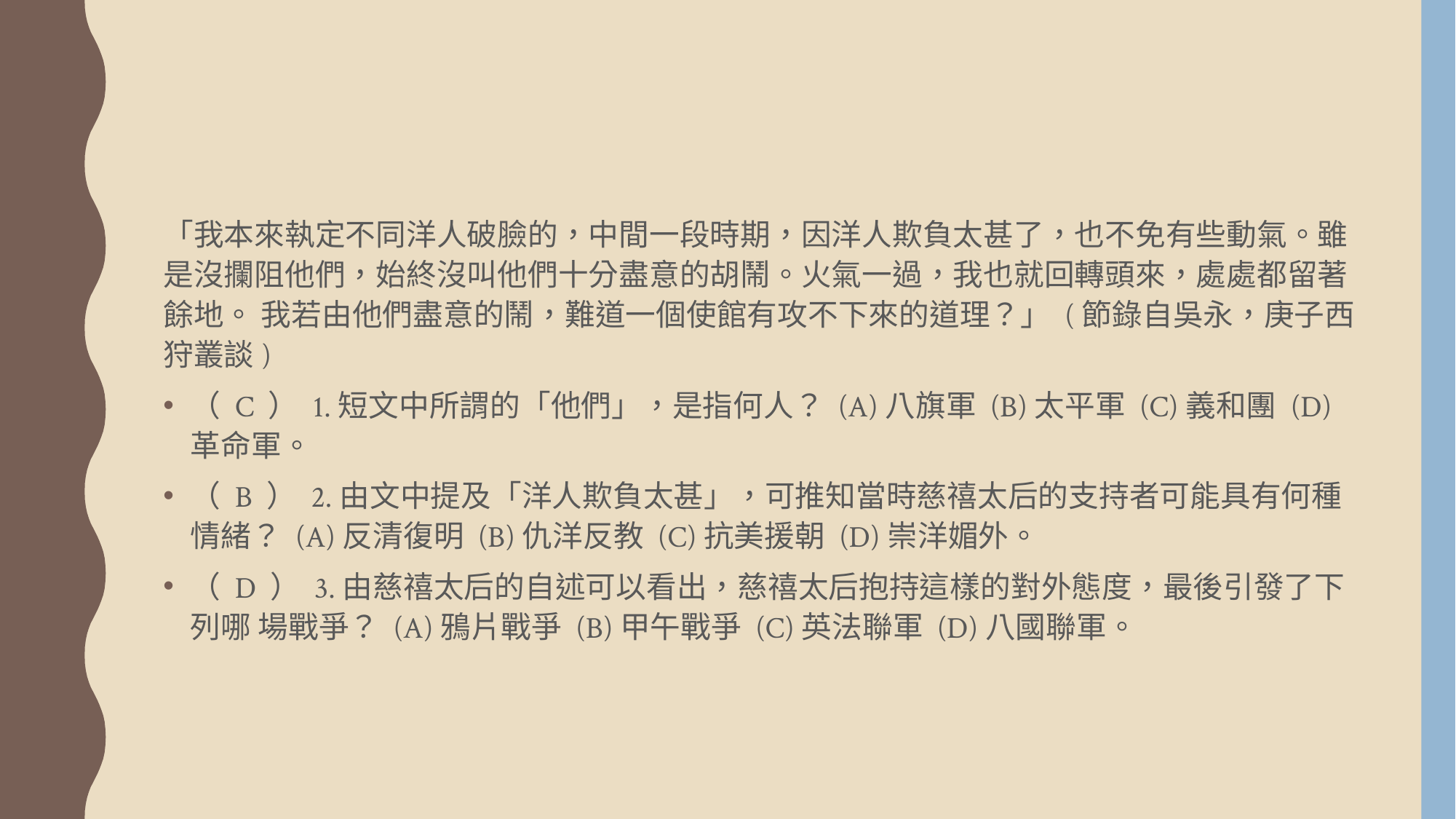

「我本來執定不同洋人破臉的，中間一段時期，因洋人欺負太甚了，也不免有些動氣。雖 是沒攔阻他們，始終沒叫他們十分盡意的胡鬧。火氣一過，我也就回轉頭來，處處都留著餘地。 我若由他們盡意的鬧，難道一個使館有攻不下來的道理？」 (節錄自吳永，庚子西狩叢談)
（ C ） 1.短文中所謂的「他們」，是指何人？ (A)八旗軍 (B)太平軍 (C)義和團 (D)革命軍。
（ B ） 2.由文中提及「洋人欺負太甚」，可推知當時慈禧太后的支持者可能具有何種情緒？ (A)反清復明 (B)仇洋反教 (C)抗美援朝 (D)崇洋媚外。
（ D ） 3.由慈禧太后的自述可以看出，慈禧太后抱持這樣的對外態度，最後引發了下列哪 場戰爭？ (A)鴉片戰爭 (B)甲午戰爭 (C)英法聯軍 (D)八國聯軍。